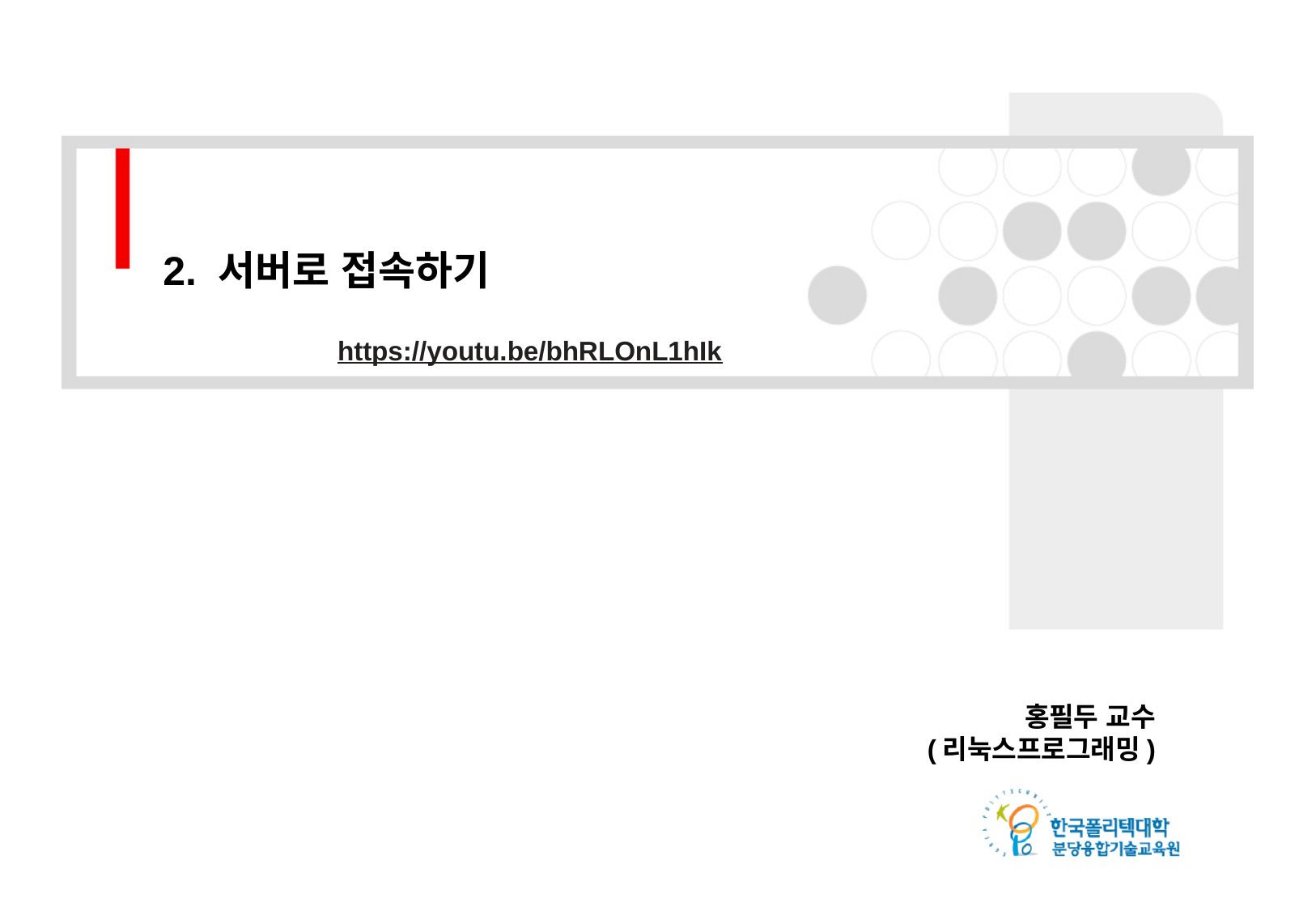

2. 서버로 접속하기
https://youtu.be/bhRLOnL1hIk
홍필두 교수
(리눅스프로그래밍)